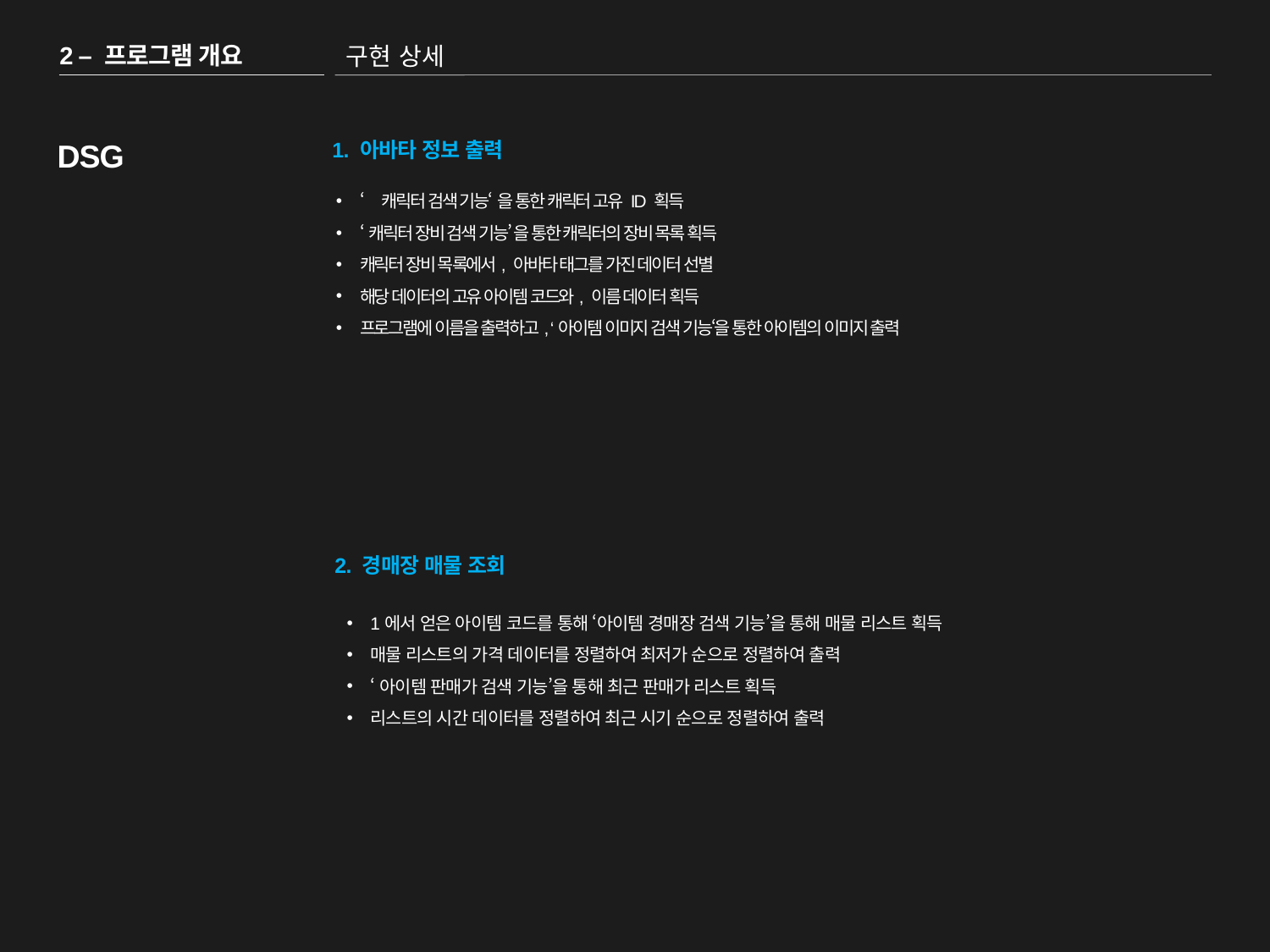

2 – 프로그램 개요
구현 상세
# DSG
1. 아바타 정보 출력
‘캐릭터 검색 기능‘  을 통한 캐릭터 고유 ID 획득
‘캐릭터 장비 검색 기능’ 을 통한 캐릭터의 장비 목록 획득
캐릭터 장비 목록에서, 아바타 태그를 가진 데이터 선별
해당 데이터의 고유 아이템 코드와, 이름 데이터 획득
프로그램에 이름을 출력하고, ‘아이템 이미지 검색 기능‘을 통한 아이템의 이미지 출력
2. 경매장 매물 조회
1에서 얻은 아이템 코드를 통해 ‘아이템 경매장 검색 기능’을 통해 매물 리스트 획득
매물 리스트의 가격 데이터를 정렬하여 최저가 순으로 정렬하여 출력
‘아이템 판매가 검색 기능’을 통해 최근 판매가 리스트 획득
리스트의 시간 데이터를 정렬하여 최근 시기 순으로 정렬하여 출력